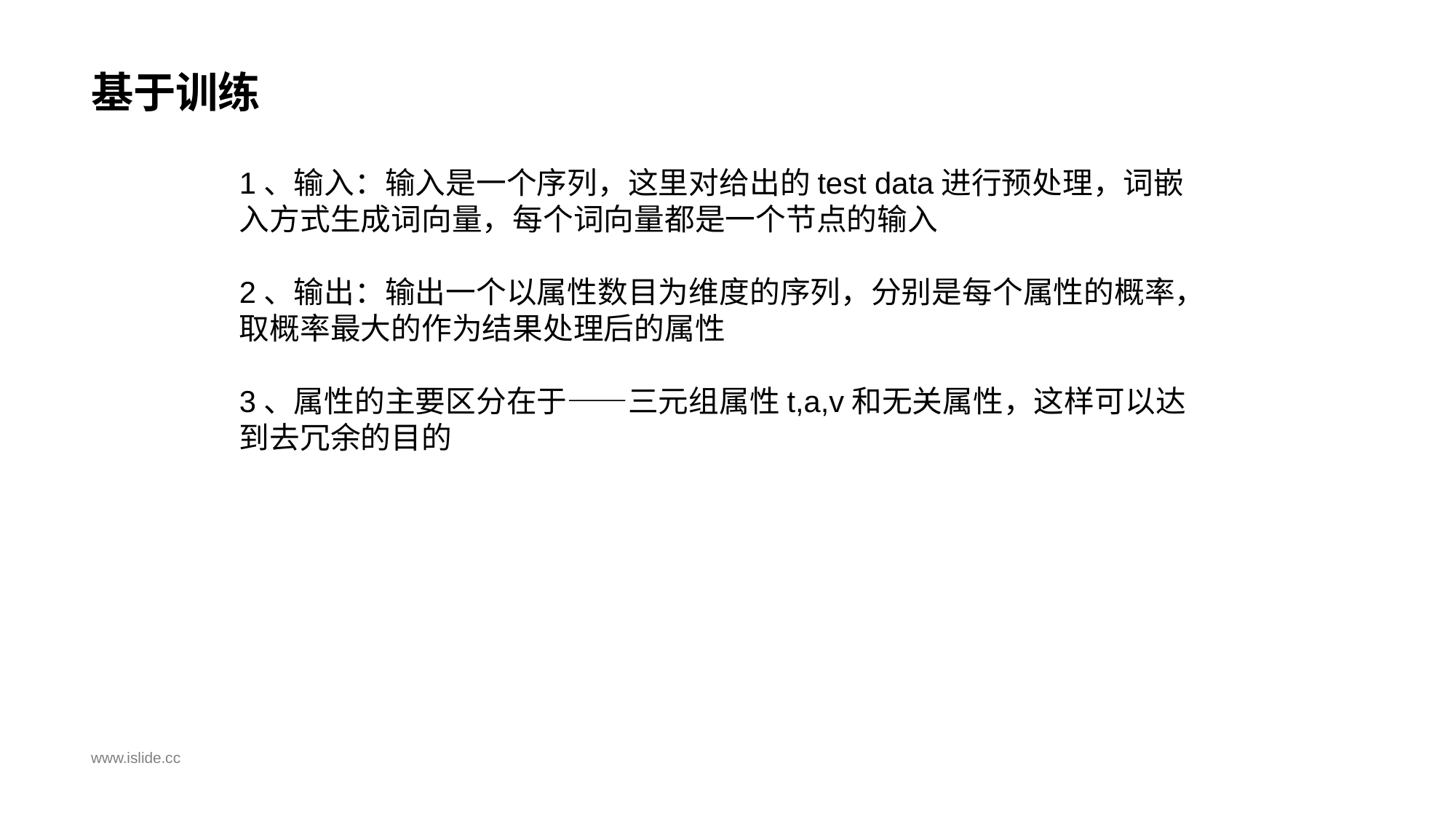

# 基于训练
1、输入：输入是一个序列，这里对给出的test data进行预处理，词嵌入方式生成词向量，每个词向量都是一个节点的输入

2、输出：输出一个以属性数目为维度的序列，分别是每个属性的概率，取概率最大的作为结果处理后的属性

3、属性的主要区分在于——三元组属性t,a,v和无关属性，这样可以达到去冗余的目的

www.islide.cc
19